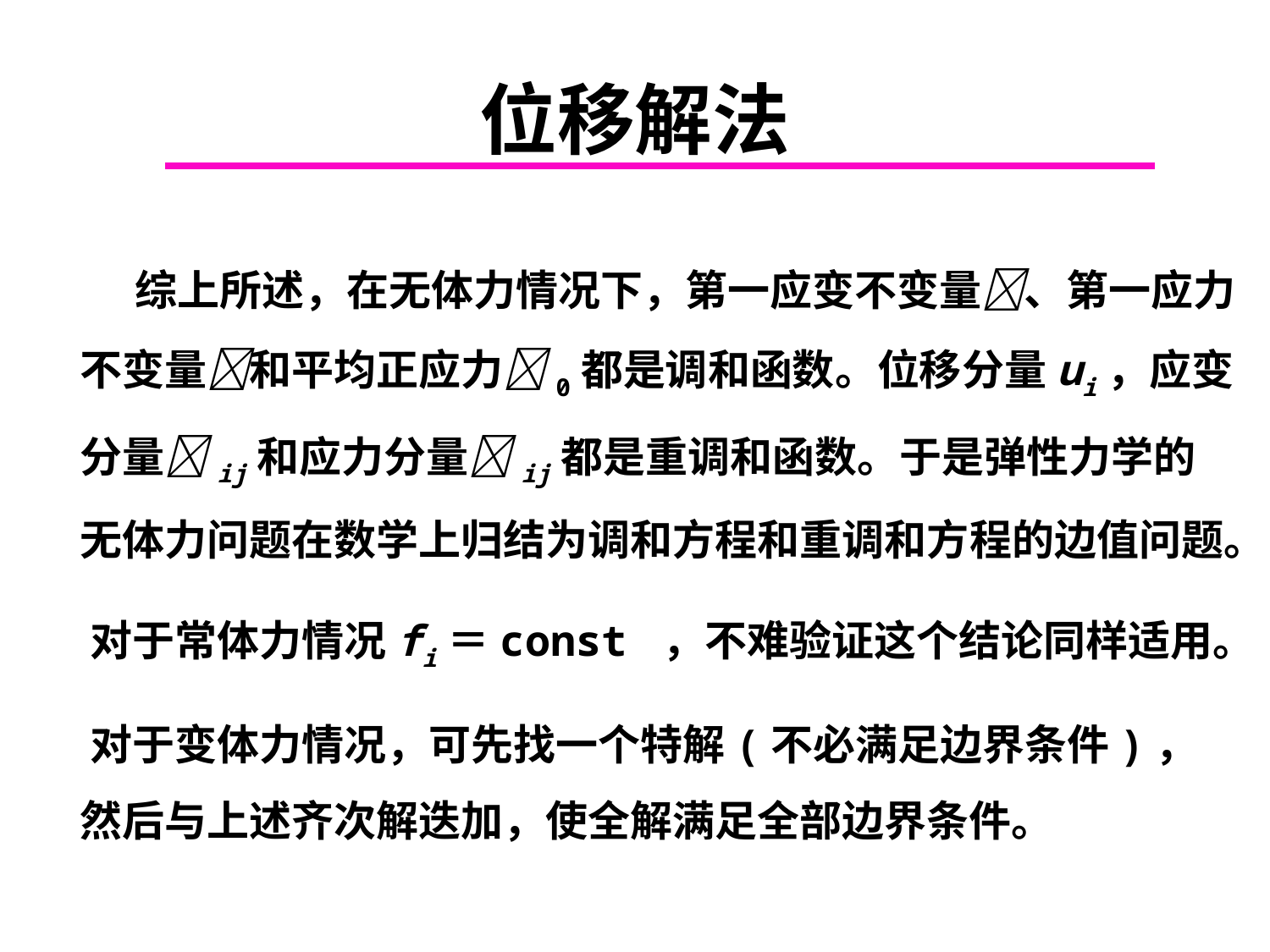

# 位移解法
            综上所述，在无体力情况下，第一应变不变量θ、第一应力不变量Θ和平均正应力σ0都是调和函数。位移分量ui，应变分量εij和应力分量σij都是重调和函数。于是弹性力学的无体力问题在数学上归结为调和方程和重调和方程的边值问题。
     对于常体力情况fi＝const ，不难验证这个结论同样适用。
     对于变体力情况，可先找一个特解(不必满足边界条件)，然后与上述齐次解迭加，使全解满足全部边界条件。
Chapter  6.2